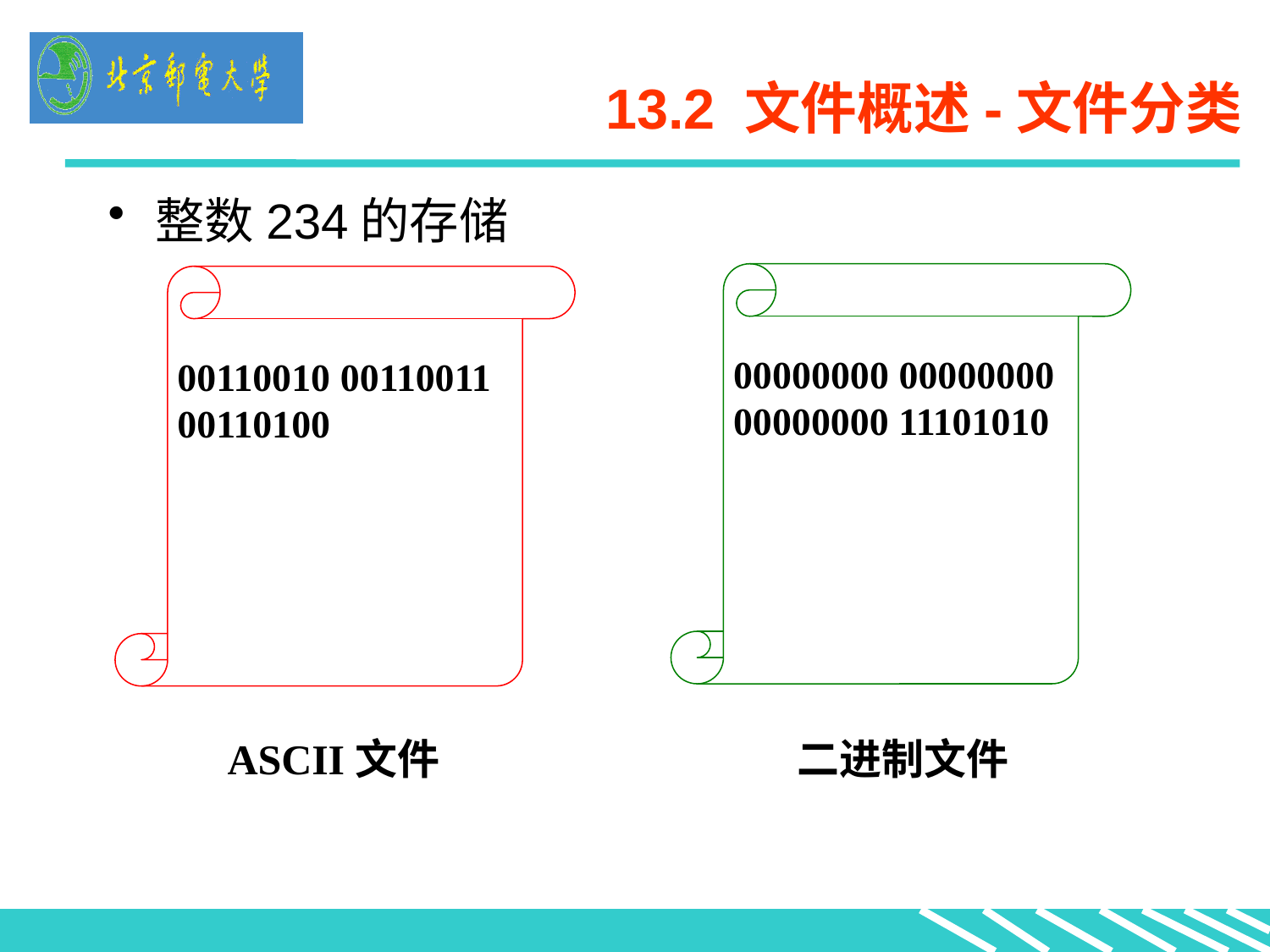

# 13.2 文件概述-文件分类
整数234的存储

00000000 00000000  00000000 11101010

00110010 00110011 00110100

ASCII文件
二进制文件